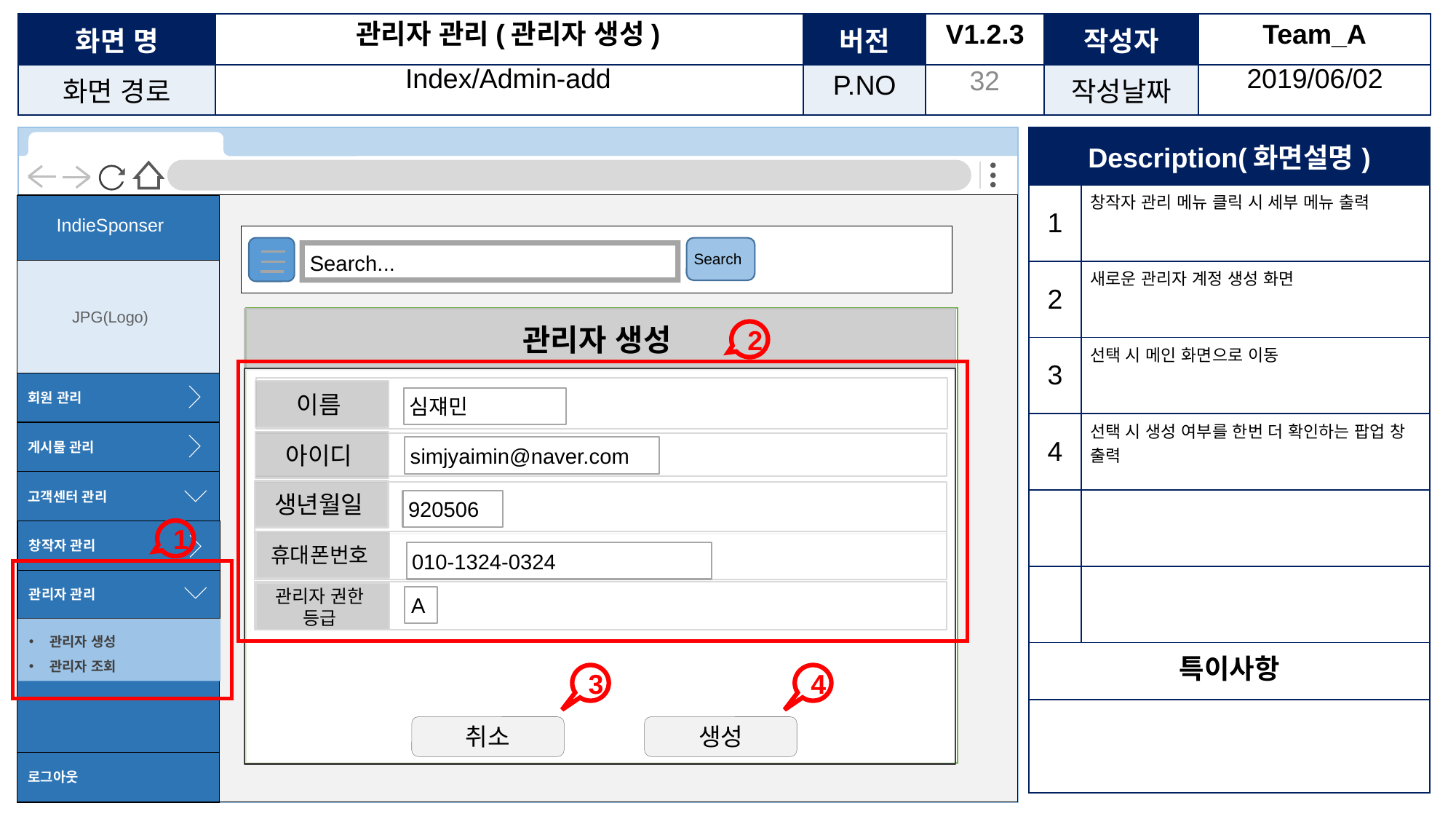

관리자 관리(관리자 생성)
32
Index/Admin-add
2019/06/02
| Description(화면설명) |  |
| --- | --- |
| 1 | 창작자 관리 메뉴 클릭 시 세부 메뉴 출력 |
| 2 | 새로운 관리자 계정 생성 화면 |
| 3 | 선택 시 메인 화면으로 이동 |
| 4 | 선택 시 생성 여부를 한번 더 확인하는 팝업 창 출력 |
|  |  |
|  |  |
| 특이사항 |  |
|  |  |

Search

Search...

관리자 생성

이름
심쟤민
아이디

simjyaimin@naver.com
생년월일

920506
휴대폰번호

010-1324-0324

관리자 권한 등급
A
2

1

3
4
취소
생성